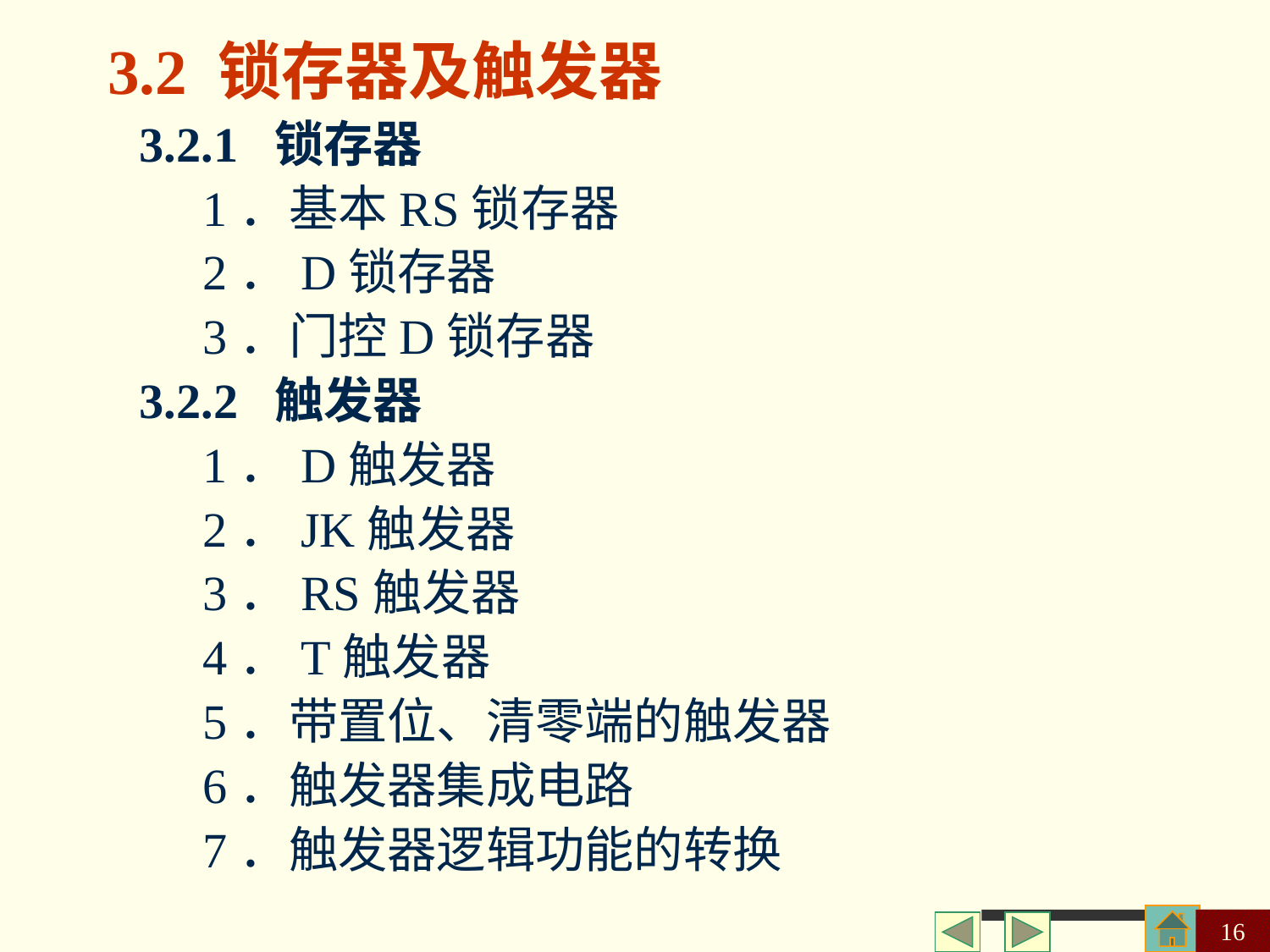

3.2 锁存器及触发器
3.2.1  锁存器
1．基本RS锁存器
2．D锁存器
3．门控D锁存器
3.2.2  触发器
1．D触发器
2．JK触发器
3．RS触发器
4．T触发器
5．带置位、清零端的触发器
6．触发器集成电路
7．触发器逻辑功能的转换
16